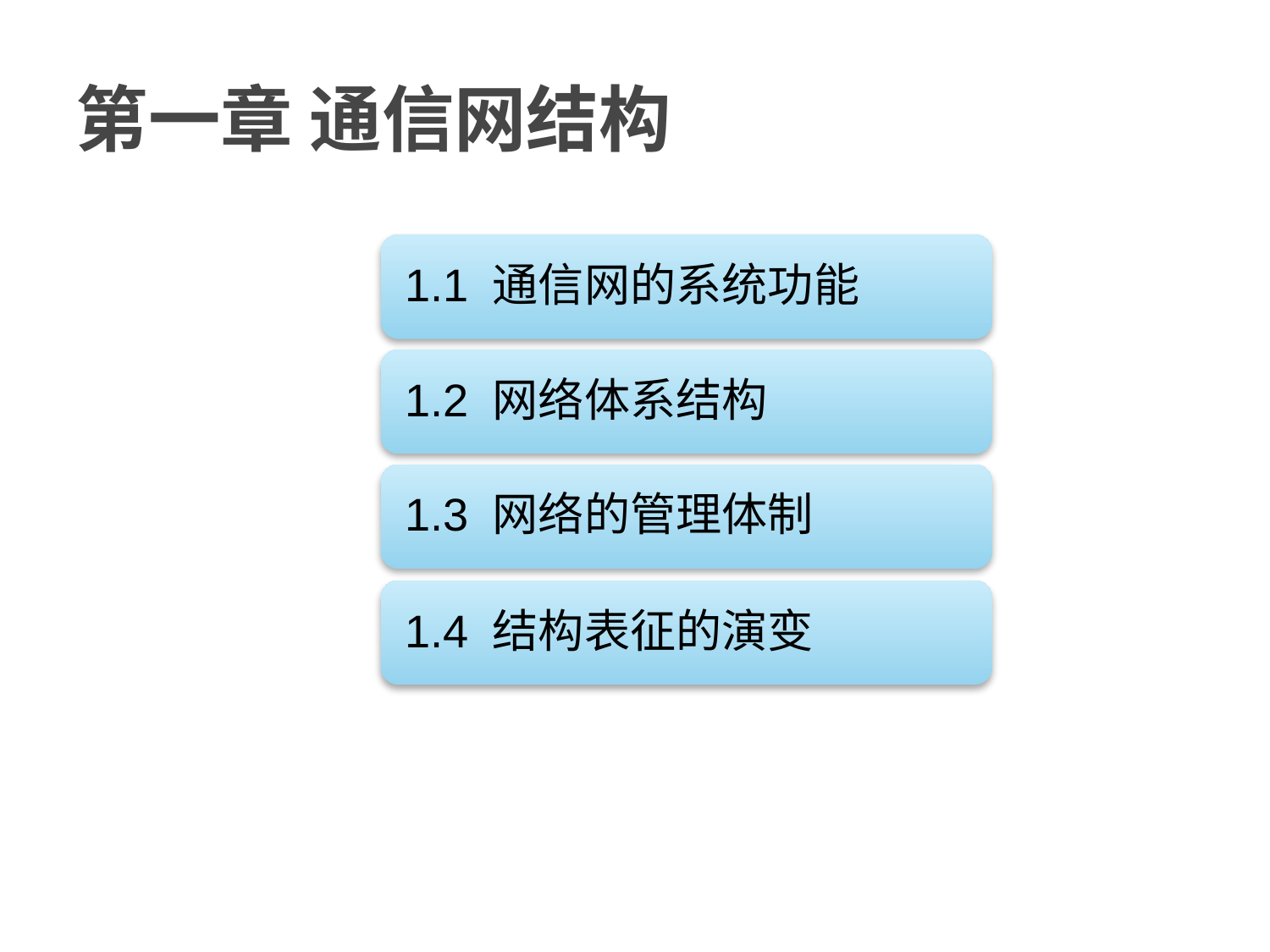

# 第一章 通信网结构
1.1 通信网的系统功能
1.2 网络体系结构
1.3 网络的管理体制
1.4 结构表征的演变